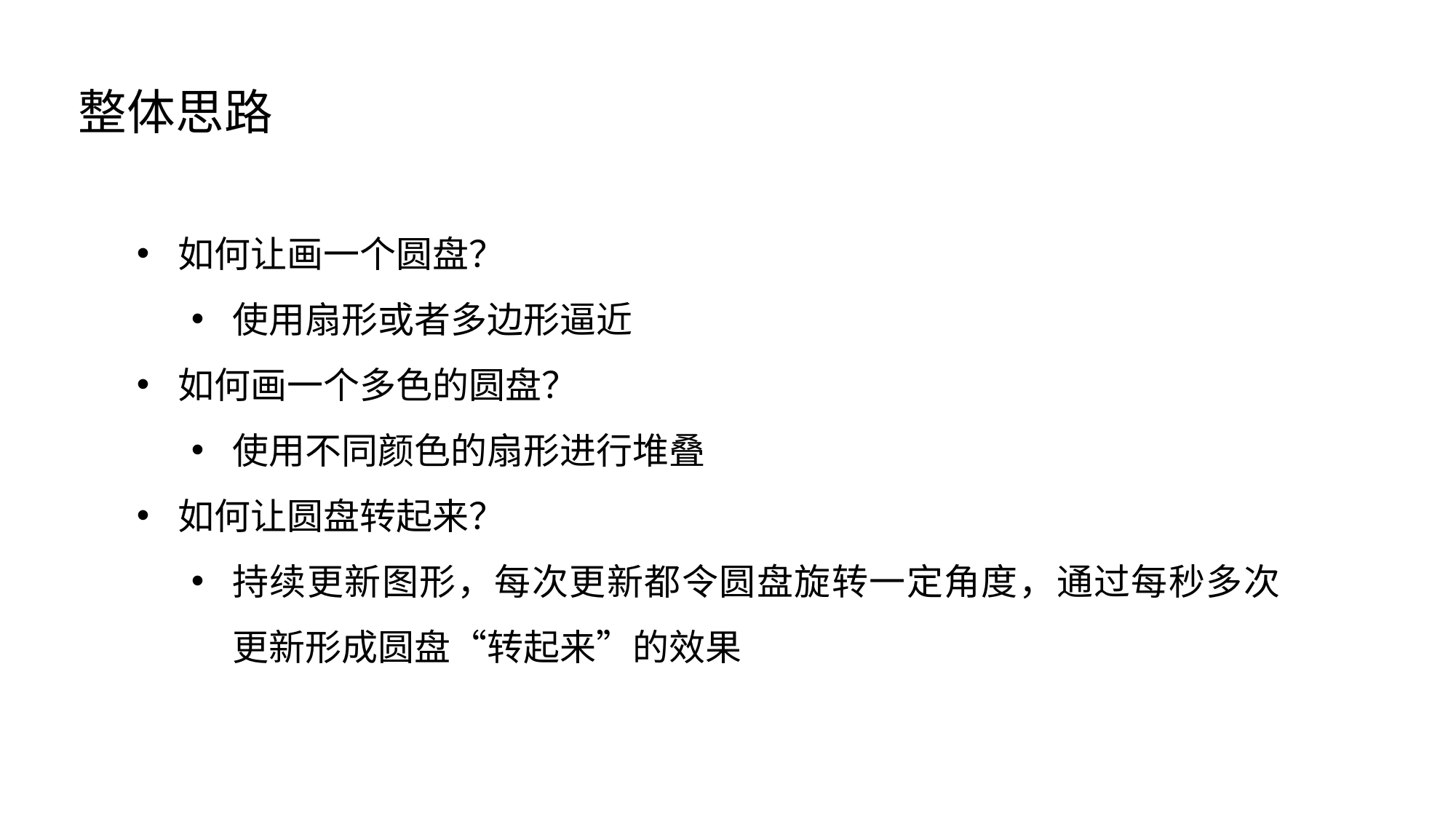

整体思路
如何让画一个圆盘？
使用扇形或者多边形逼近
如何画一个多色的圆盘？
使用不同颜色的扇形进行堆叠
如何让圆盘转起来？
持续更新图形，每次更新都令圆盘旋转一定角度，通过每秒多次更新形成圆盘“转起来”的效果